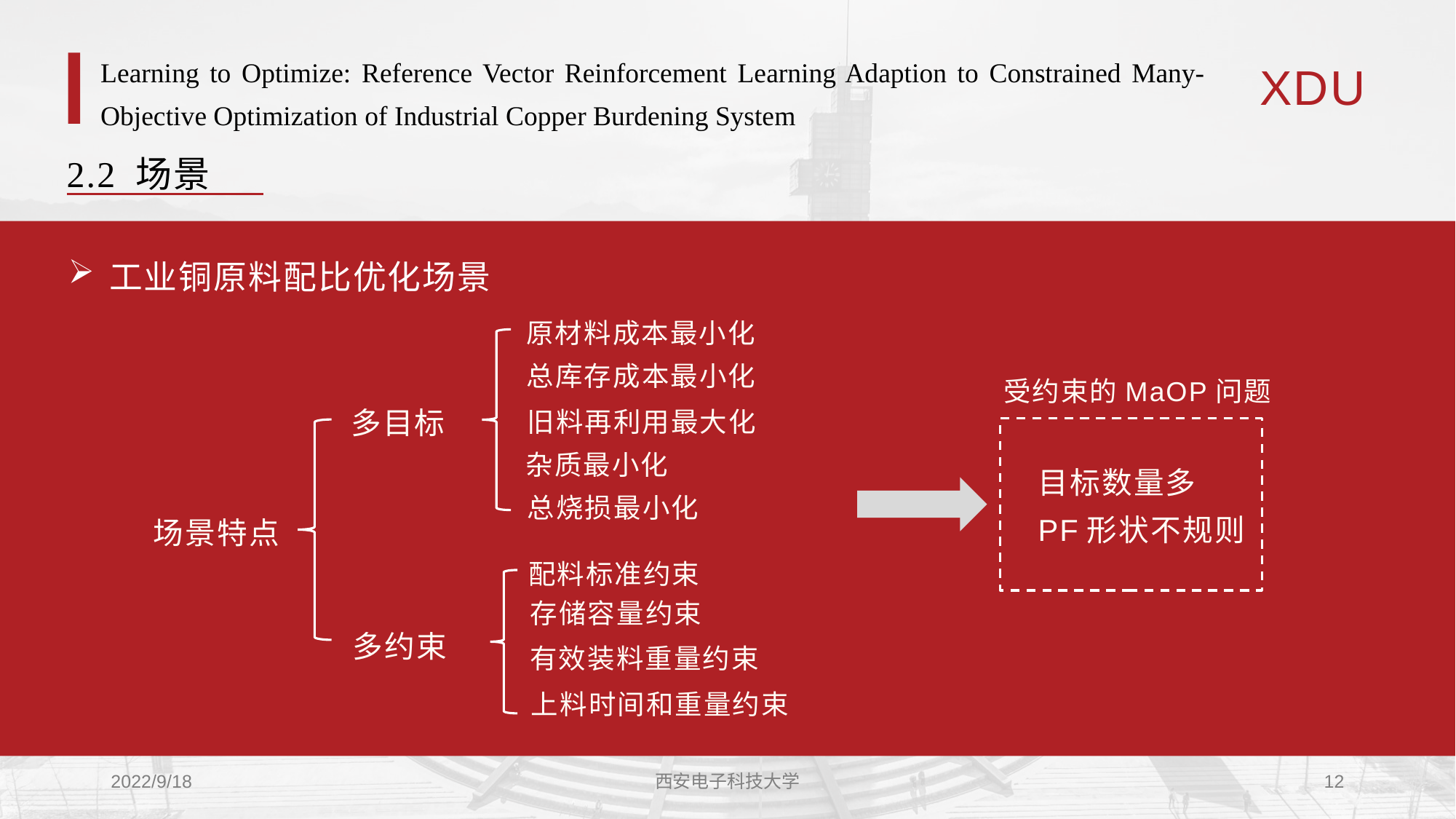

# Learning to Optimize: Reference Vector Reinforcement Learning Adaption to Constrained Many-Objective Optimization of Industrial Copper Burdening System
2.2 场景
工业铜原料配比优化场景

原材料成本最小化

总库存成本最小化
受约束的MaOP问题
多目标
旧料再利用最大化

杂质最小化
目标数量多
PF形状不规则
总烧损最小化

场景特点
配料标准约束

存储容量约束
多约束
有效装料重量约束
上料时间和重量约束
2022/9/18
西安电子科技大学
12